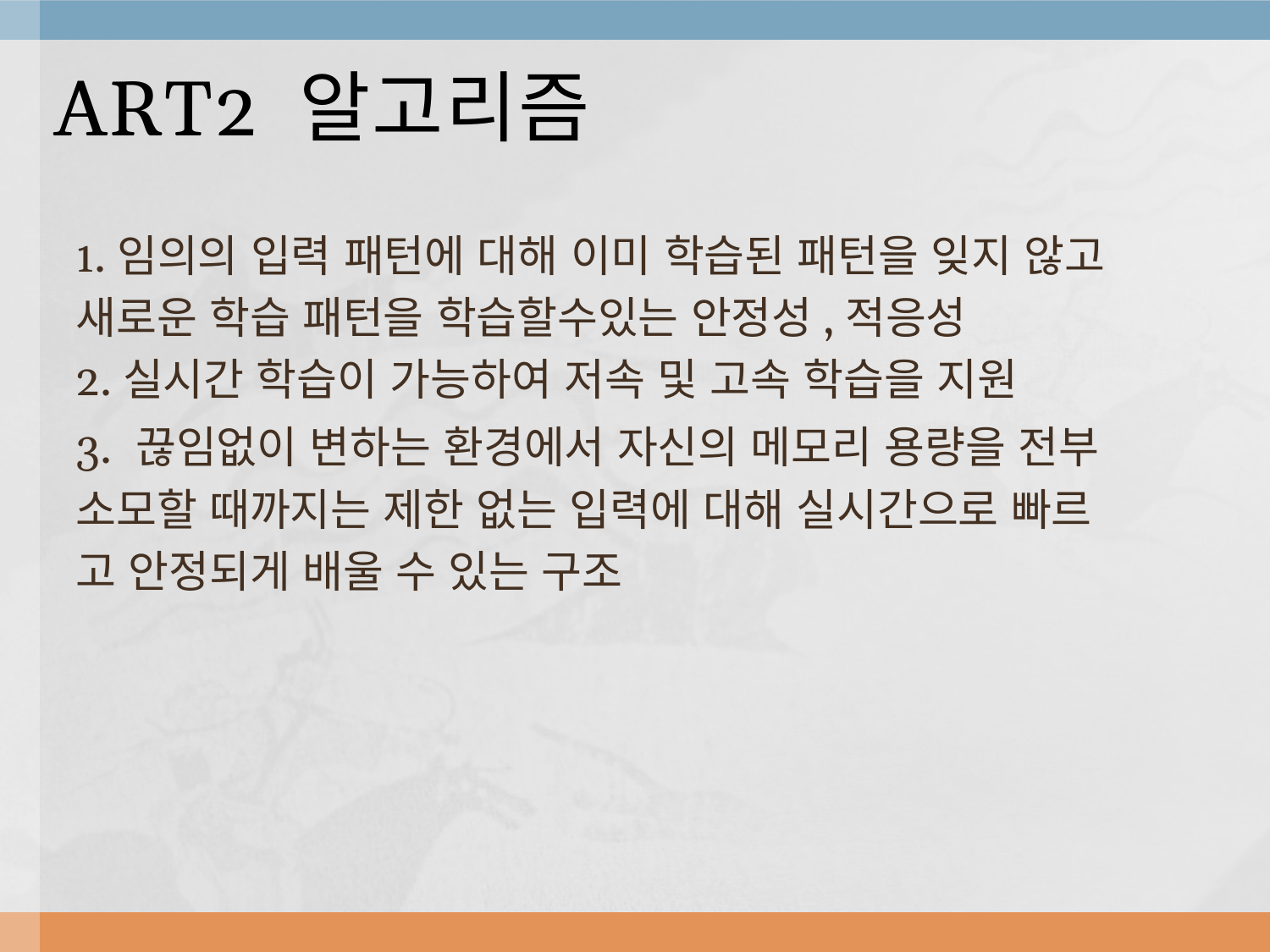

# ART2 알고리즘
1.임의의 입력 패턴에 대해 이미 학습된 패턴을 잊지 않고
새로운 학습 패턴을 학습할수있는 안정성,적응성
2.실시간 학습이 가능하여 저속 및 고속 학습을 지원
3. 끊임없이 변하는 환경에서 자신의 메모리 용량을 전부
소모할 때까지는 제한 없는 입력에 대해 실시간으로 빠르
고 안정되게 배울 수 있는 구조